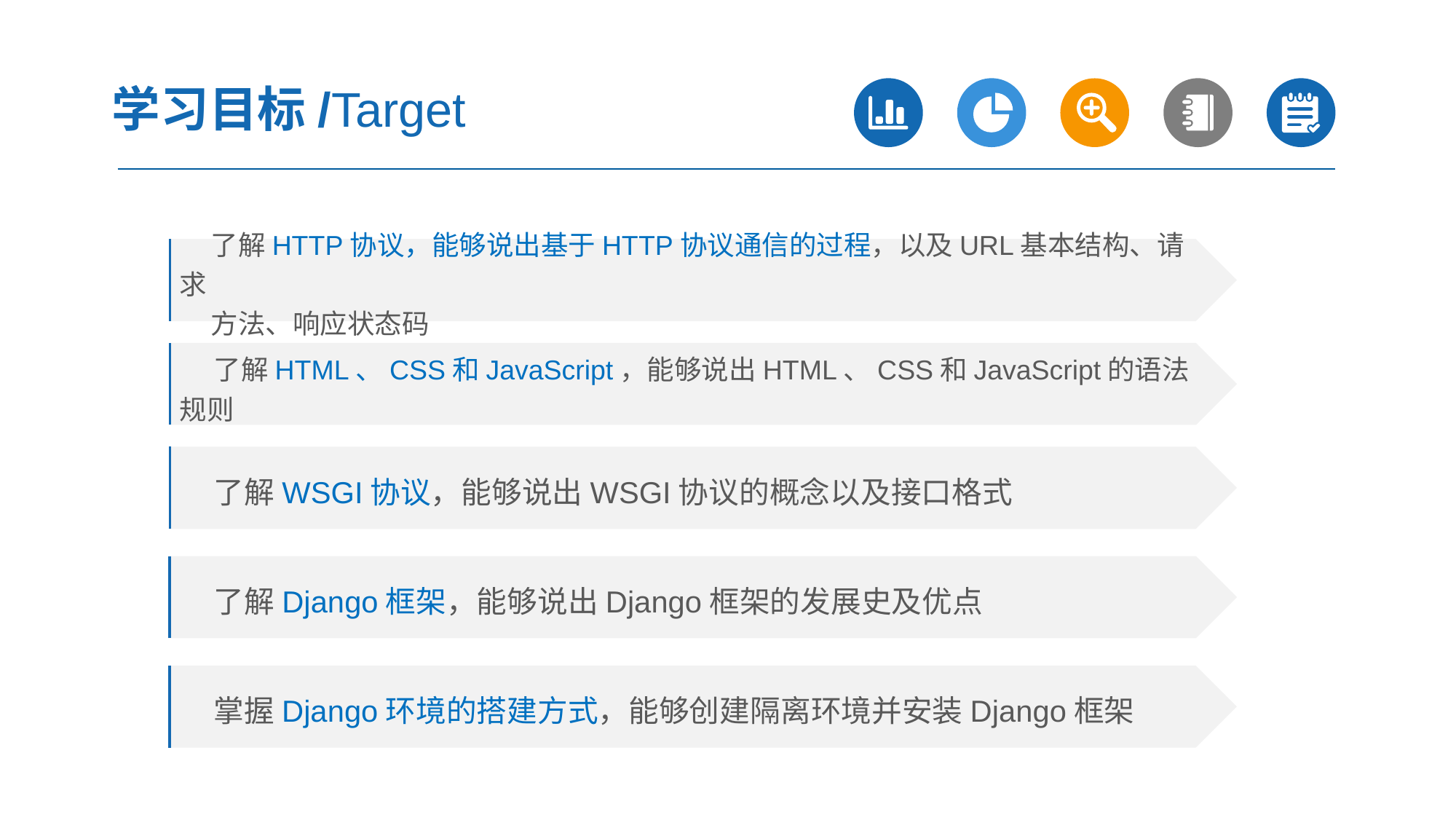

学习目标/Target
    了解HTTP协议，能够说出基于HTTP协议通信的过程，以及URL基本结构、请求
    方法、响应状态码

    了解HTML、CSS和JavaScript，能够说出HTML、CSS和JavaScript的语法规则

    了解WSGI协议，能够说出WSGI协议的概念以及接口格式

    了解Django框架，能够说出Django框架的发展史及优点

    掌握Django环境的搭建方式，能够创建隔离环境并安装Django框架